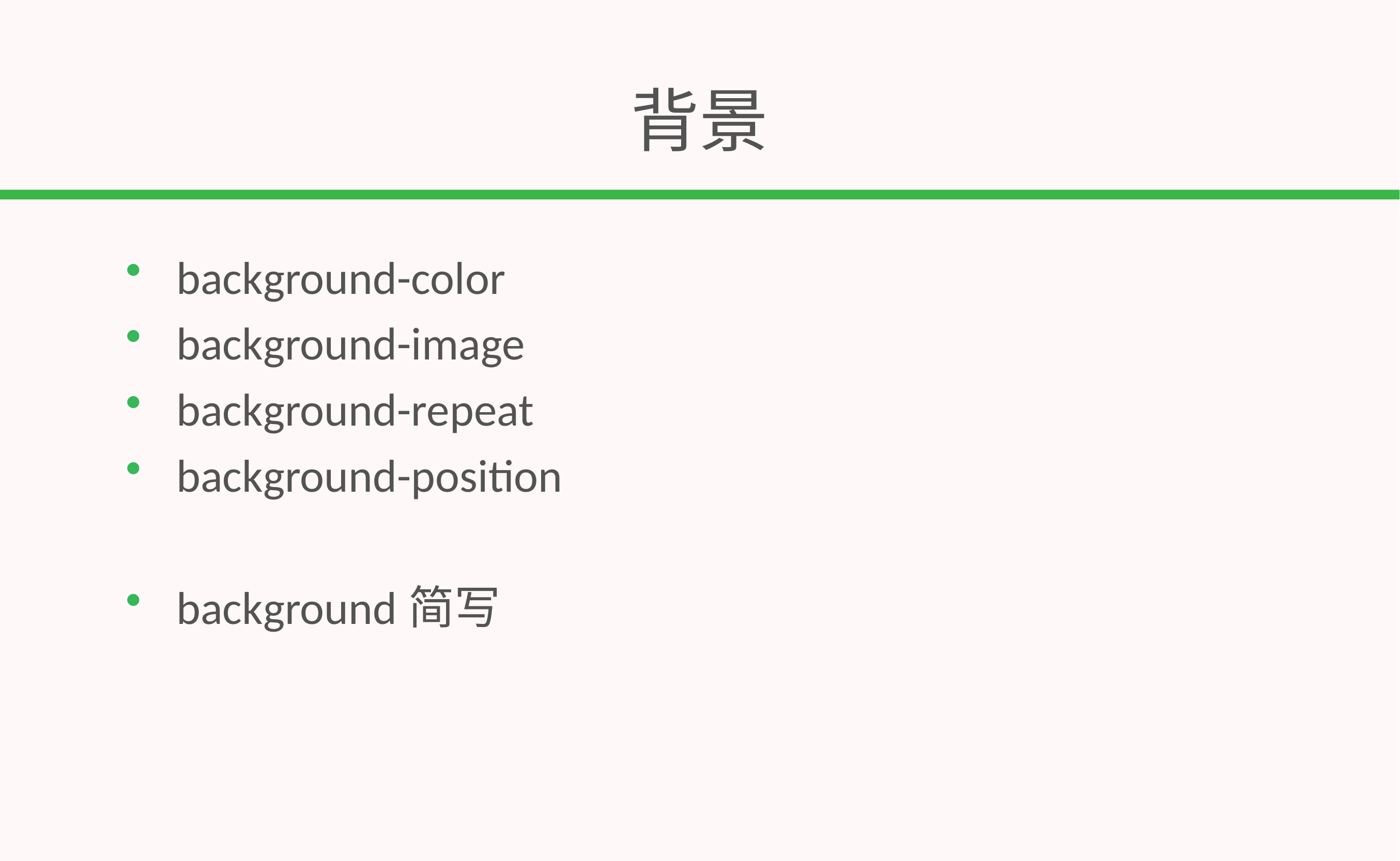

# 背景
background-color
background-image
background-repeat
background-position

background简写